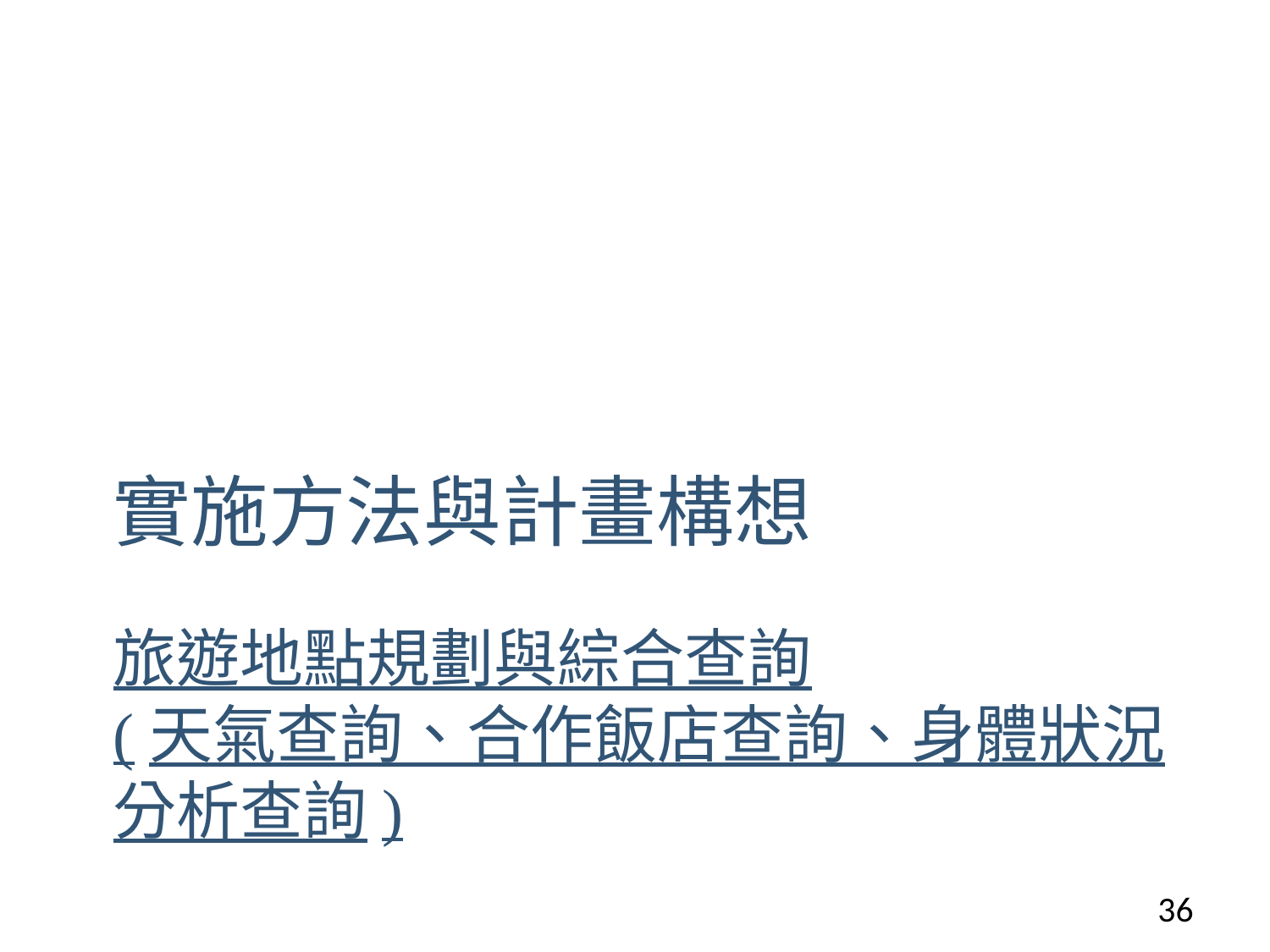

實施方法與計畫構想

# 旅遊地點規劃與綜合查詢 (天氣查詢、合作飯店查詢、身體狀況分析查詢)
36